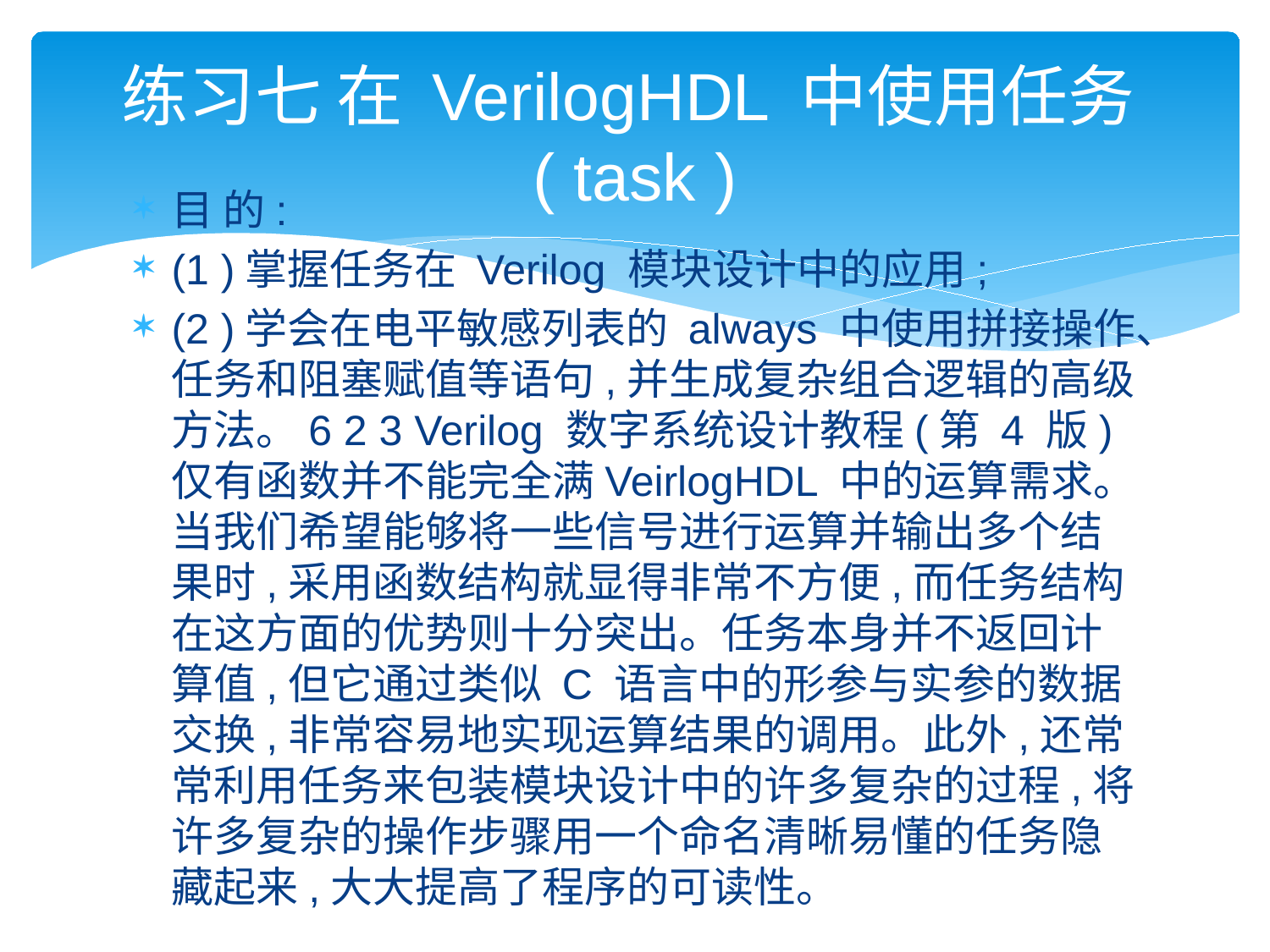

# 练习七 在 VerilogHDL 中使用任务( task )
目 的:
(1 )掌握任务在 Verilog 模块设计中的应用;
(2 )学会在电平敏感列表的 always 中使用拼接操作、任务和阻塞赋值等语句,并生成复杂组合逻辑的高级方法。6 2 3 Verilog 数字系统设计教程(第 4 版)仅有函数并不能完全满VeirlogHDL 中的运算需求。当我们希望能够将一些信号进行运算并输出多个结果时,采用函数结构就显得非常不方便,而任务结构在这方面的优势则十分突出。任务本身并不返回计算值,但它通过类似 C 语言中的形参与实参的数据交换,非常容易地实现运算结果的调用。此外,还常常利用任务来包装模块设计中的许多复杂的过程,将许多复杂的操作步骤用一个命名清晰易懂的任务隐藏起来,大大提高了程序的可读性。